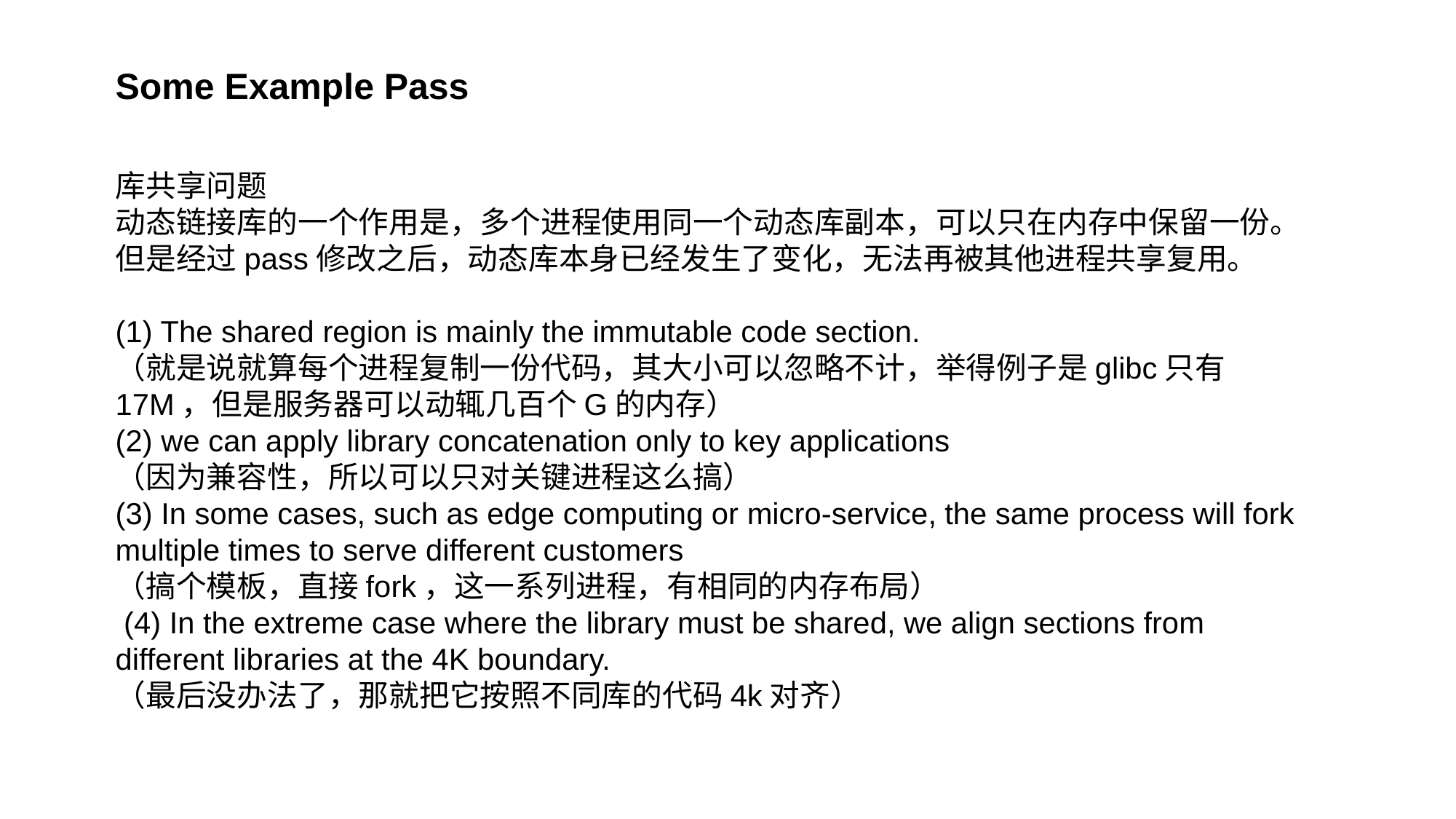

Some Example Pass
库共享问题
动态链接库的一个作用是，多个进程使用同一个动态库副本，可以只在内存中保留一份。
但是经过pass修改之后，动态库本身已经发生了变化，无法再被其他进程共享复用。

(1) The shared region is mainly the immutable code section.
（就是说就算每个进程复制一份代码，其大小可以忽略不计，举得例子是glibc只有17M，但是服务器可以动辄几百个G的内存）
(2) we can apply library concatenation only to key applications
（因为兼容性，所以可以只对关键进程这么搞）
(3) In some cases, such as edge computing or micro-service, the same process will fork multiple times to serve different customers
（搞个模板，直接fork，这一系列进程，有相同的内存布局）
 (4) In the extreme case where the library must be shared, we align sections from different libraries at the 4K boundary.
（最后没办法了，那就把它按照不同库的代码4k对齐）